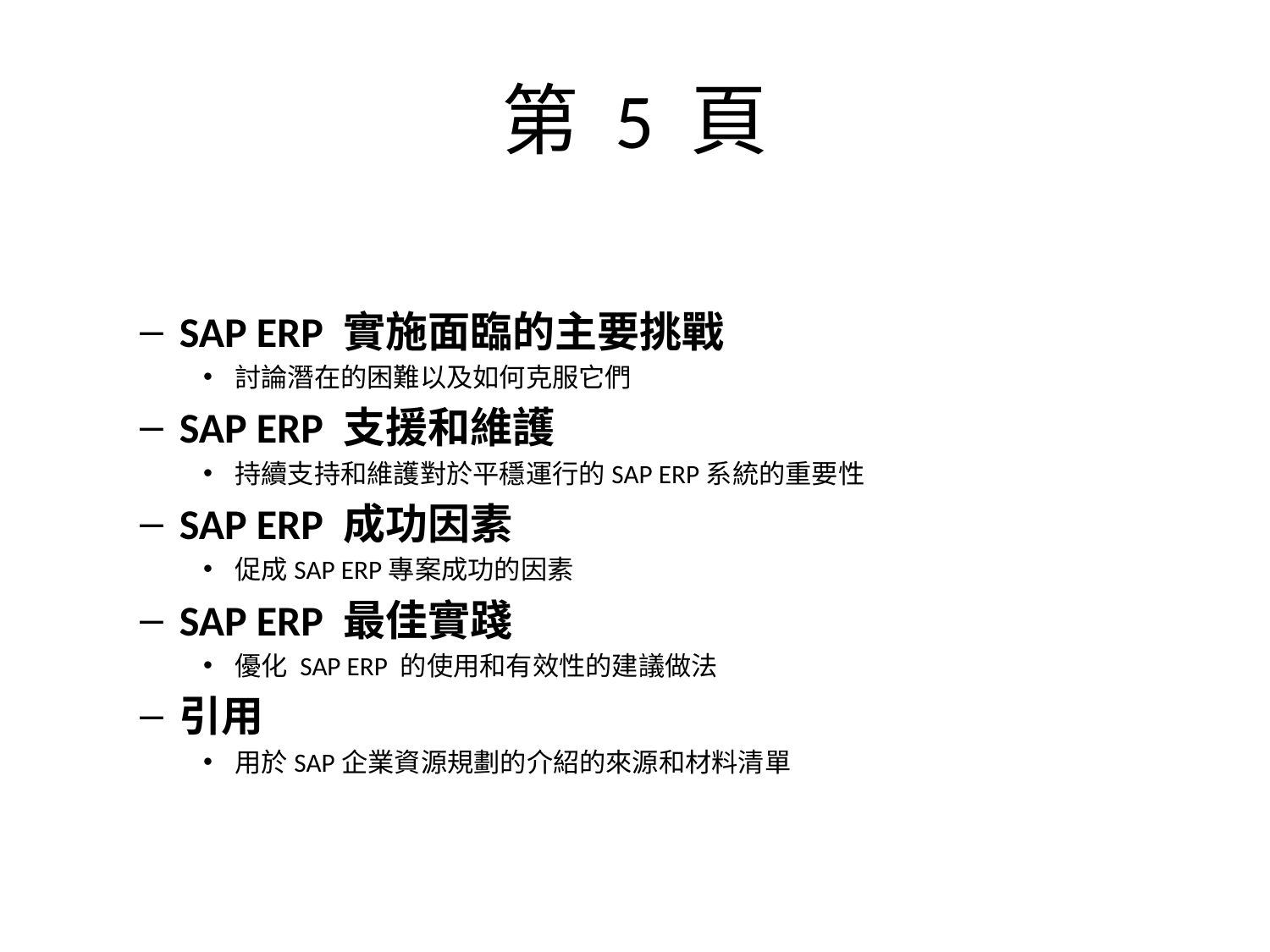

# 第 5 頁

SAP ERP 實施面臨的主要挑戰
討論潛在的困難以及如何克服它們
SAP ERP 支援和維護
持續支持和維護對於平穩運行的SAP ERP系統的重要性
SAP ERP 成功因素
促成SAP ERP專案成功的因素
SAP ERP 最佳實踐
優化 SAP ERP 的使用和有效性的建議做法
引用
用於SAP企業資源規劃的介紹的來源和材料清單